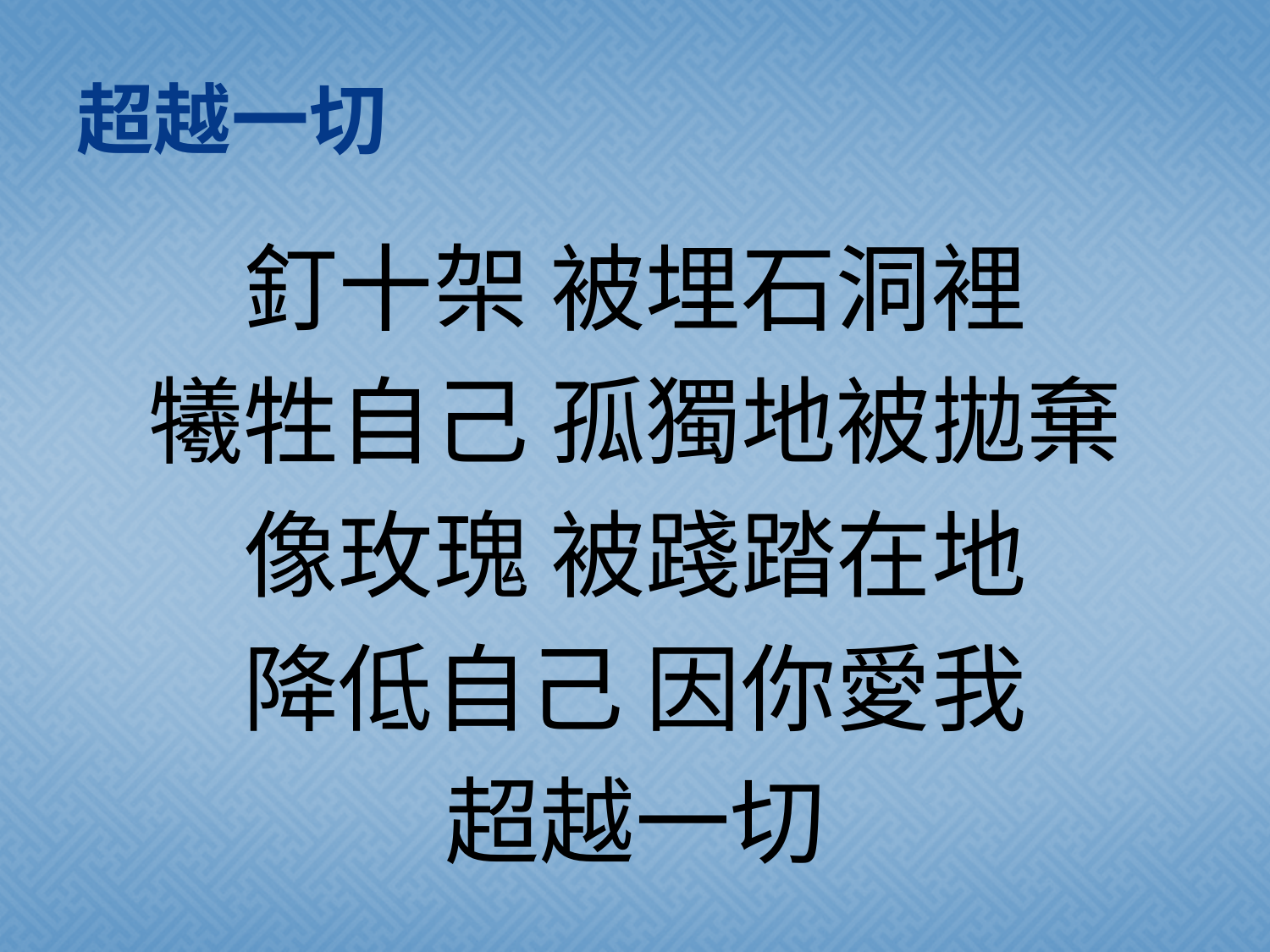

# 超越一切
釘十架 被埋石洞裡
犧牲自己 孤獨地被拋棄
像玫瑰 被踐踏在地
降低自己 因你愛我
超越一切